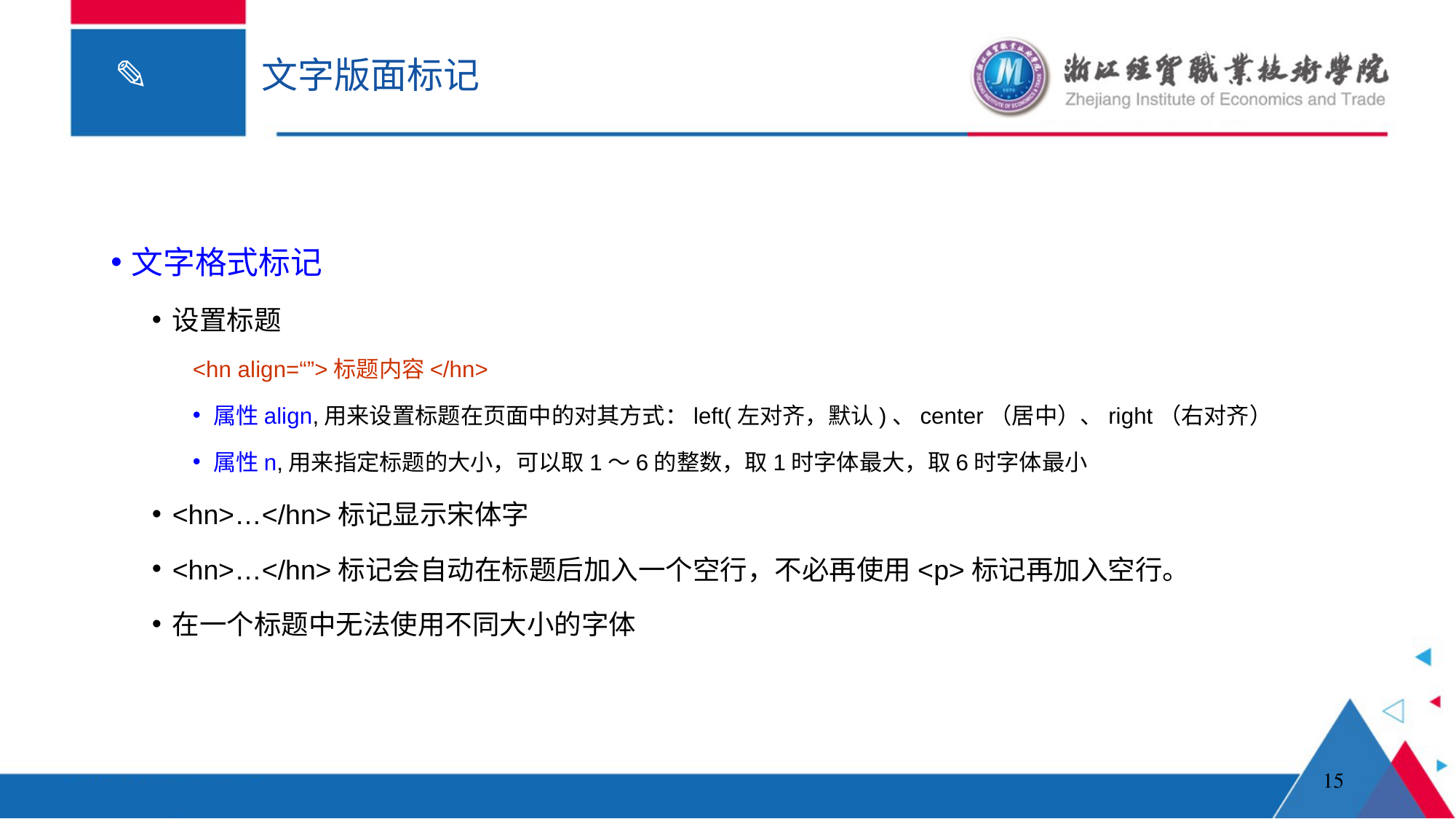

# 文字版面标记
文字格式标记
设置标题
<hn align=“”>标题内容</hn>
属性align,用来设置标题在页面中的对其方式：left(左对齐，默认)、center（居中）、right（右对齐）
属性n,用来指定标题的大小，可以取1～6的整数，取1时字体最大，取6时字体最小
<hn>…</hn>标记显示宋体字
<hn>…</hn>标记会自动在标题后加入一个空行，不必再使用<p>标记再加入空行。
在一个标题中无法使用不同大小的字体
15